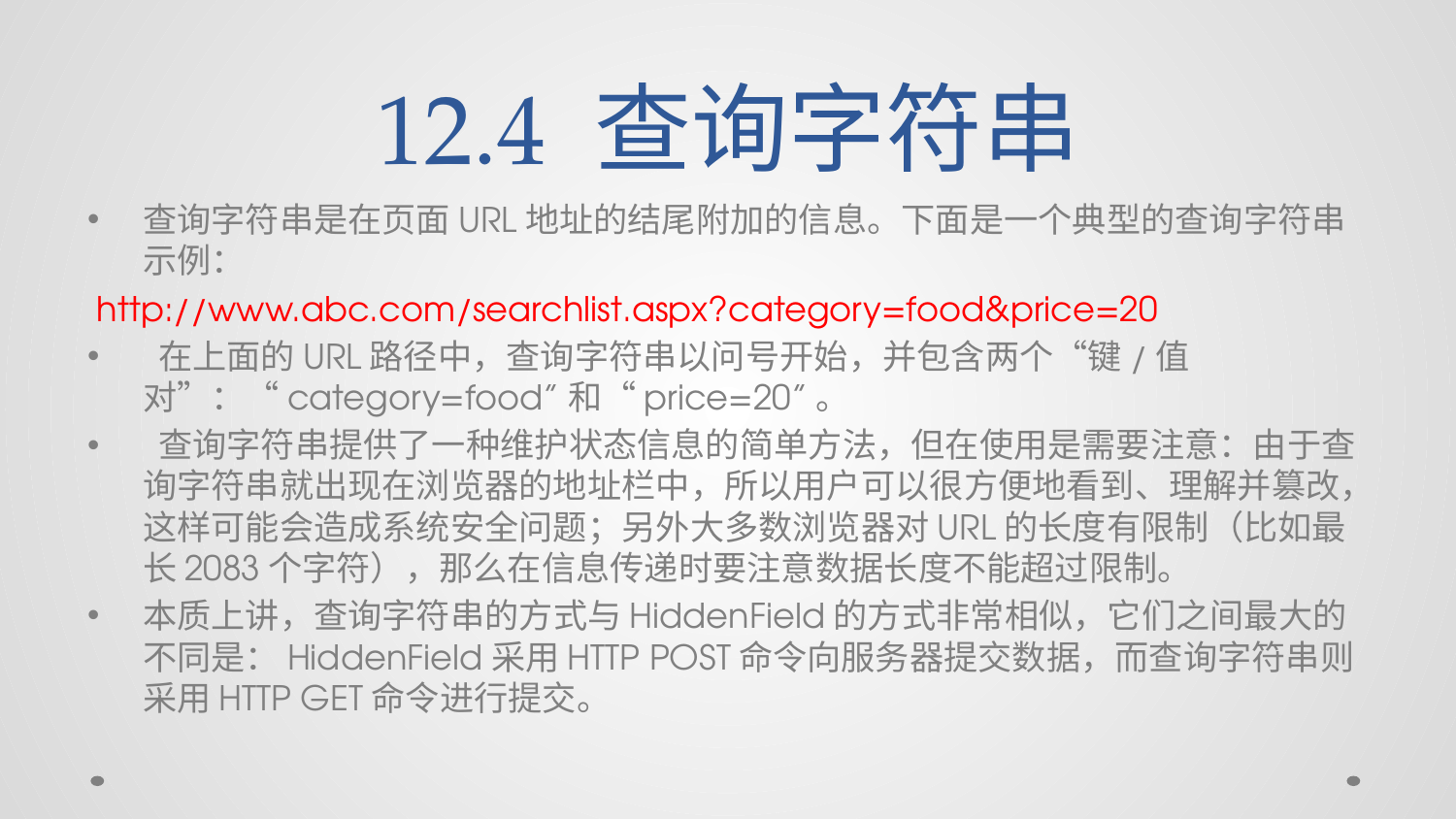

# 12.4 查询字符串
查询字符串是在页面URL地址的结尾附加的信息。下面是一个典型的查询字符串示例：
 http://www.abc.com/searchlist.aspx?category=food&price=20
 在上面的URL路径中，查询字符串以问号开始，并包含两个“键/值对”：“category=food”和“price=20”。
 查询字符串提供了一种维护状态信息的简单方法，但在使用是需要注意：由于查询字符串就出现在浏览器的地址栏中，所以用户可以很方便地看到、理解并篡改，这样可能会造成系统安全问题；另外大多数浏览器对URL的长度有限制（比如最长2083个字符），那么在信息传递时要注意数据长度不能超过限制。
本质上讲，查询字符串的方式与HiddenField的方式非常相似，它们之间最大的不同是：HiddenField采用HTTP POST命令向服务器提交数据，而查询字符串则采用HTTP GET命令进行提交。